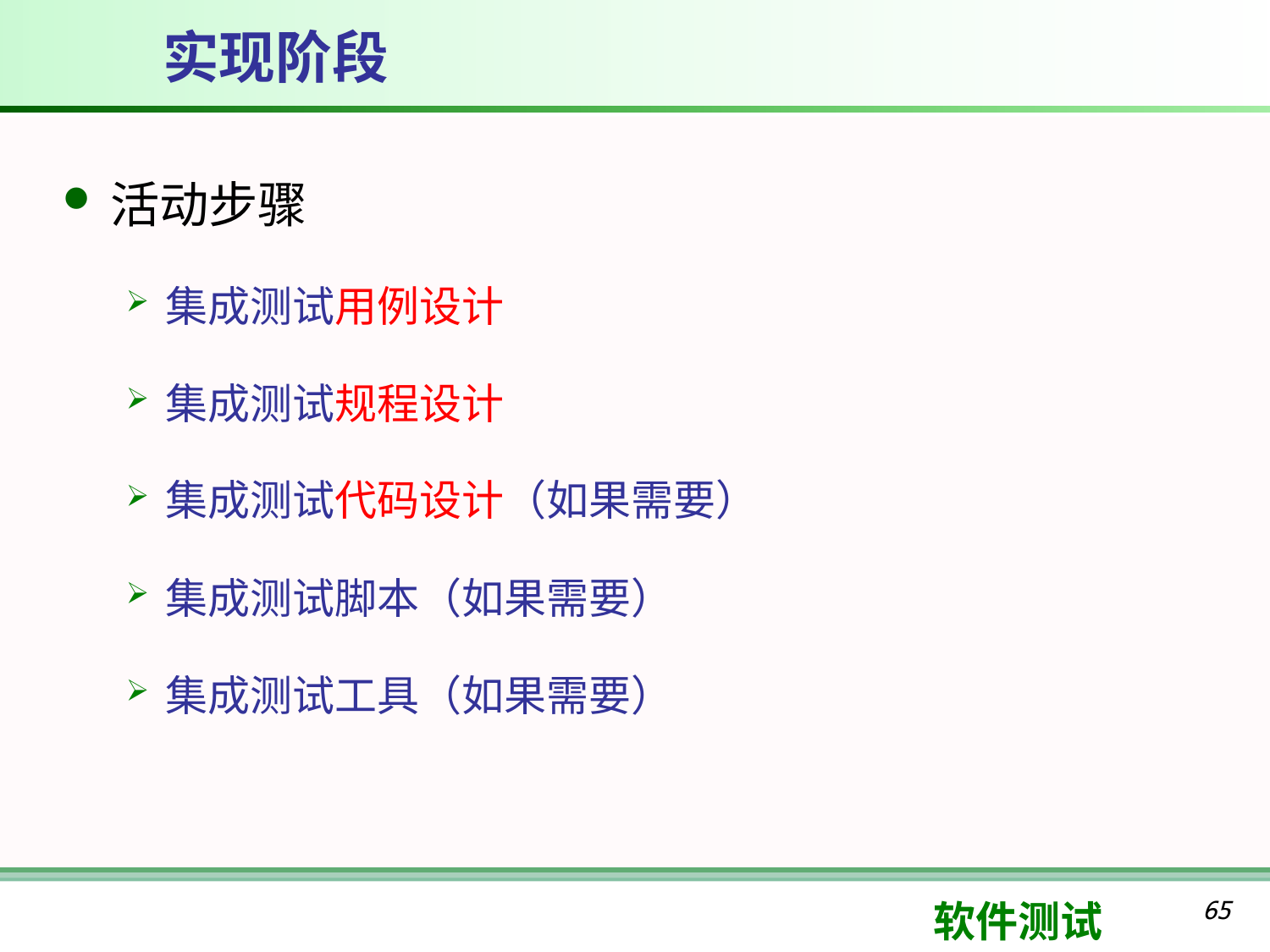

实现阶段
活动步骤
集成测试用例设计
集成测试规程设计
集成测试代码设计（如果需要）
集成测试脚本（如果需要）
集成测试工具（如果需要）
65